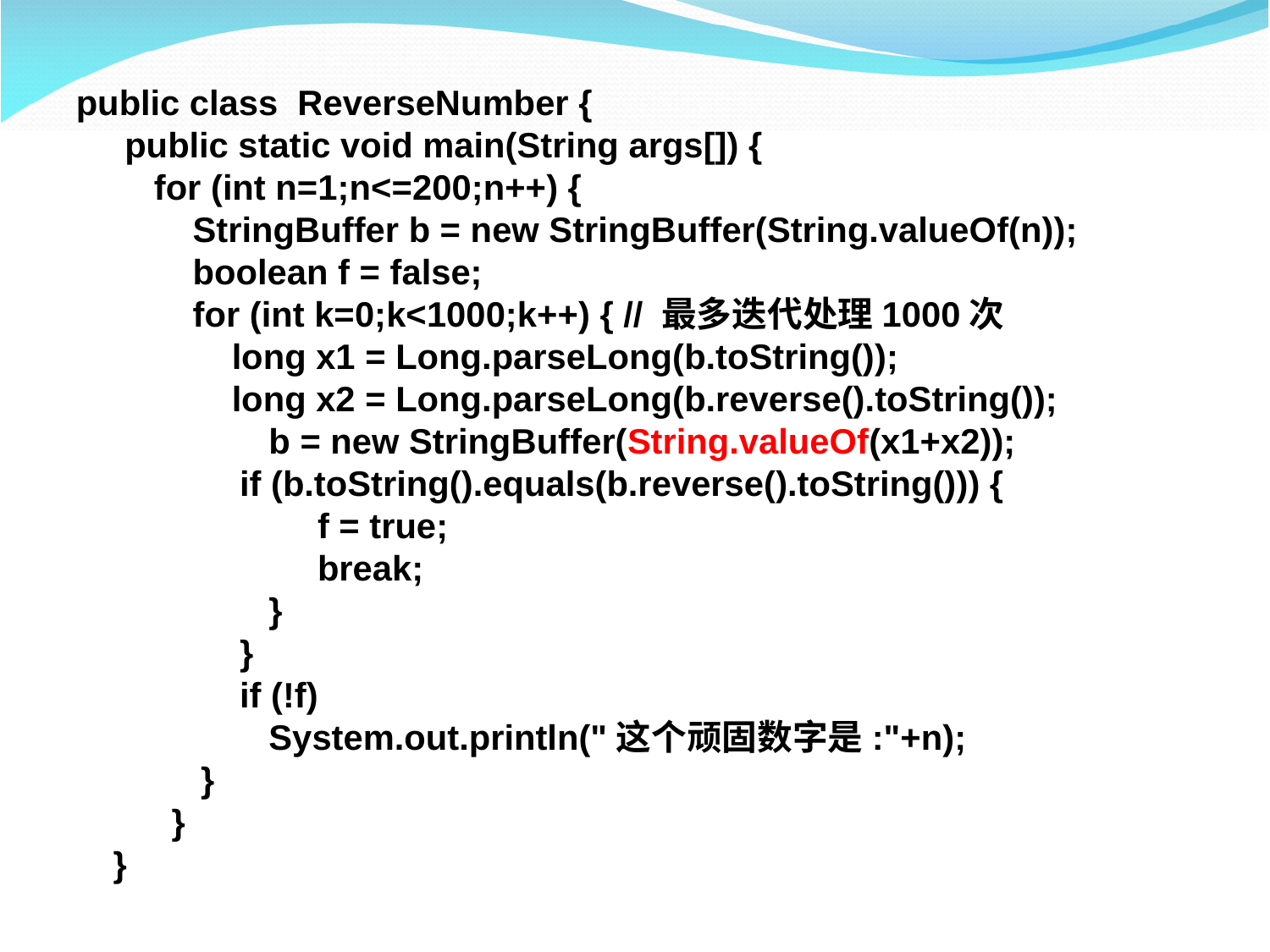

public class  ReverseNumber {     public static void main(String args[]) {        for (int n=1;n<=200;n++) {               StringBuffer b = new StringBuffer(String.valueOf(n));            boolean f = false;              for (int k=0;k<1000;k++) { // 最多迭代处理1000次                long x1 = Long.parseLong(b.toString());                long x2 = Long.parseLong(b.reverse().toString());                b = new StringBuffer(String.valueOf(x1+x2));
             if (b.toString().equals(b.reverse().toString())) {                     f = true;                      break;                }             }             if (!f)                System.out.println("这个顽固数字是:"+n);         }       }}